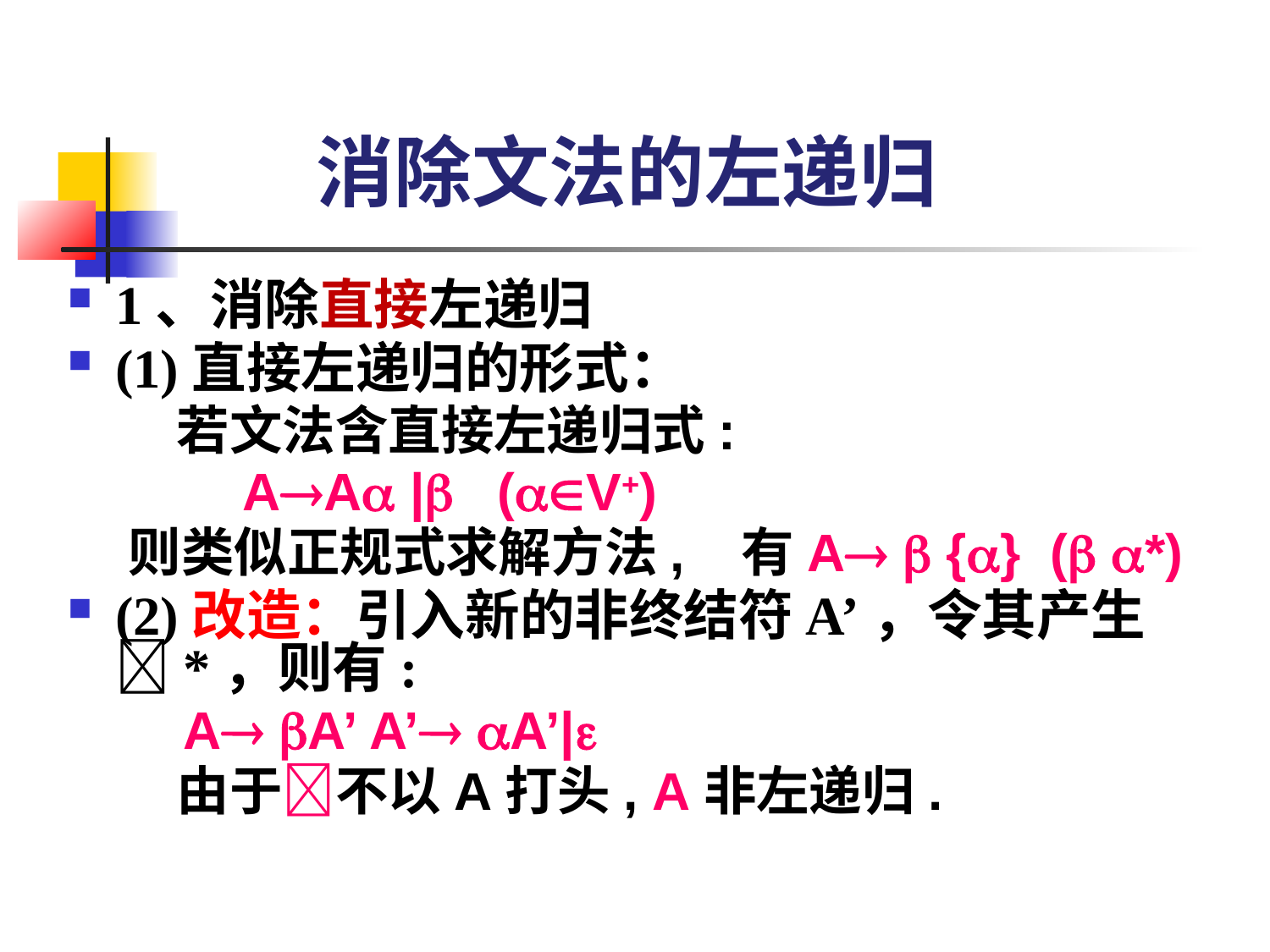

消除文法的左递归
1、消除直接左递归
(1)直接左递归的形式：
        若文法含直接左递归式:
    	A→Aα |β   (α∈V+)
    则类似正规式求解方法,   有A→ β {α}  (β α*)
(2)改造：引入新的非终结符A’，令其产生α*，则有:
       A→ βA’	A’→ αA’|ε
        由于β不以A打头, A非左递归.